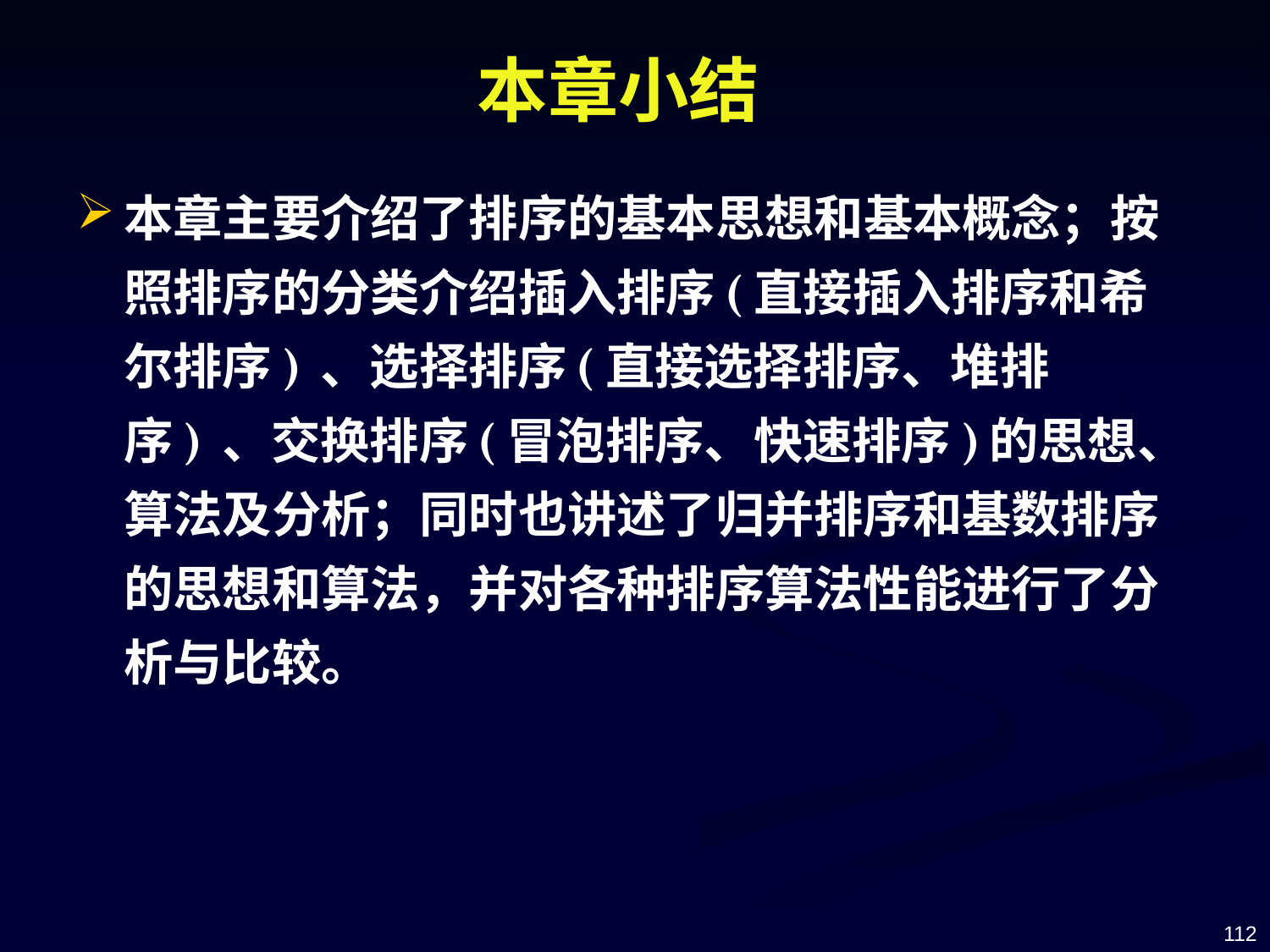

# 本章小结
本章主要介绍了排序的基本思想和基本概念；按照排序的分类介绍插入排序(直接插入排序和希尔排序) 、选择排序(直接选择排序、堆排序) 、交换排序(冒泡排序、快速排序)的思想、算法及分析；同时也讲述了归并排序和基数排序的思想和算法，并对各种排序算法性能进行了分析与比较。
112